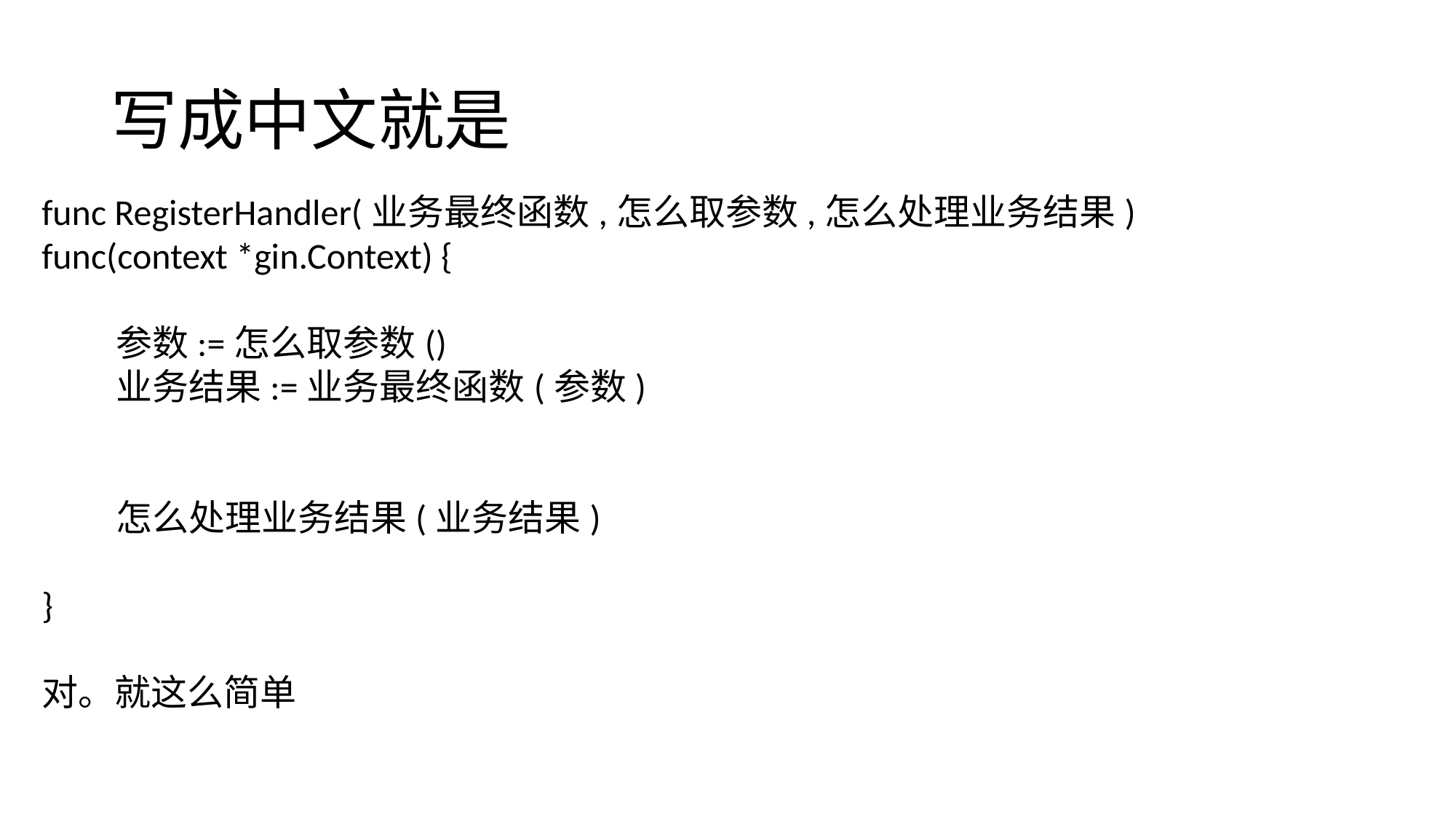

# 写成中文就是
func RegisterHandler(业务最终函数,怎么取参数,怎么处理业务结果) func(context *gin.Context) {

        参数:=怎么取参数()
        业务结果:=业务最终函数(参数)

        怎么处理业务结果(业务结果)

}

对。就这么简单